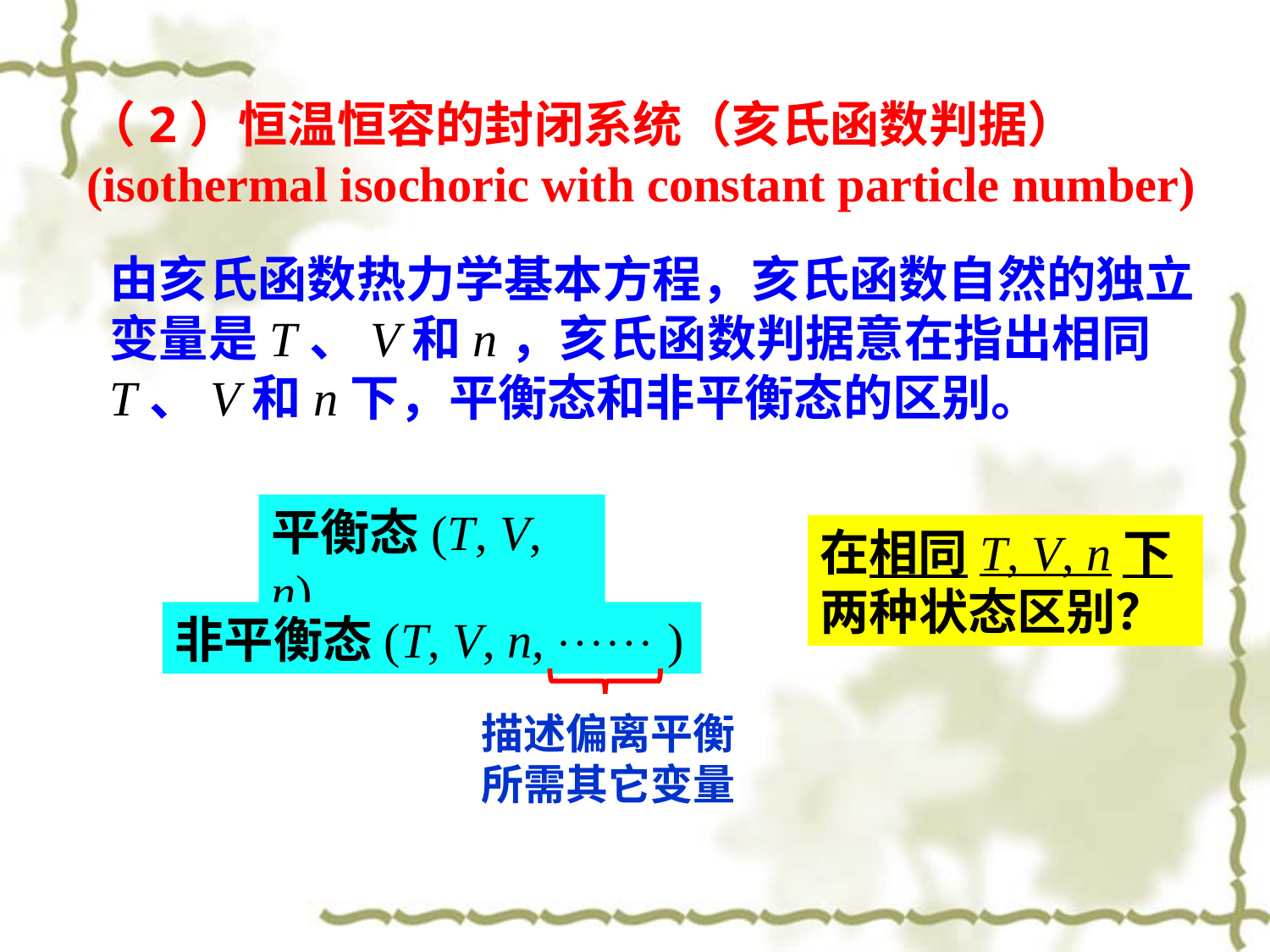

（2）恒温恒容的封闭系统（亥氏函数判据）
(isothermal isochoric with constant particle number)
由亥氏函数热力学基本方程，亥氏函数自然的独立变量是T、V和n，亥氏函数判据意在指出相同T、V和n下，平衡态和非平衡态的区别。
平衡态(T, V, n)
在相同T, V, n下两种状态区别？
非平衡态(T, V, n, …… )

描述偏离平衡所需其它变量